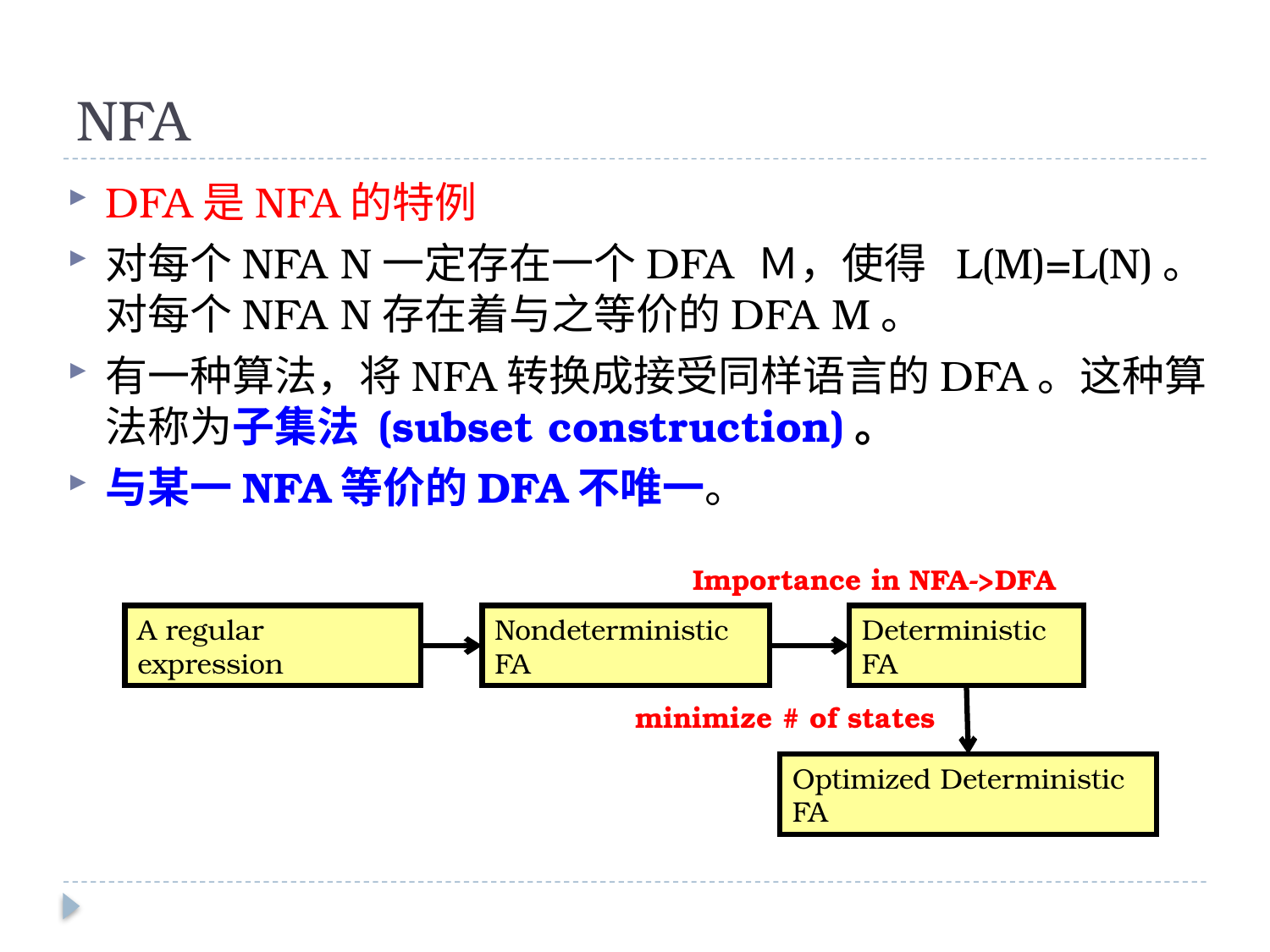

# NFA
DFA是NFA的特例
对每个NFA N一定存在一个DFA Ｍ，使得  L(M)=L(N)。对每个NFA N存在着与之等价的DFA M。
有一种算法，将NFA转换成接受同样语言的DFA。这种算法称为子集法 (subset construction)。
与某一NFA等价的DFA不唯一。
Importance in NFA->DFA
A regular expression
Nondeterministic FA
Deterministic FA
minimize # of states
Optimized Deterministic  FA